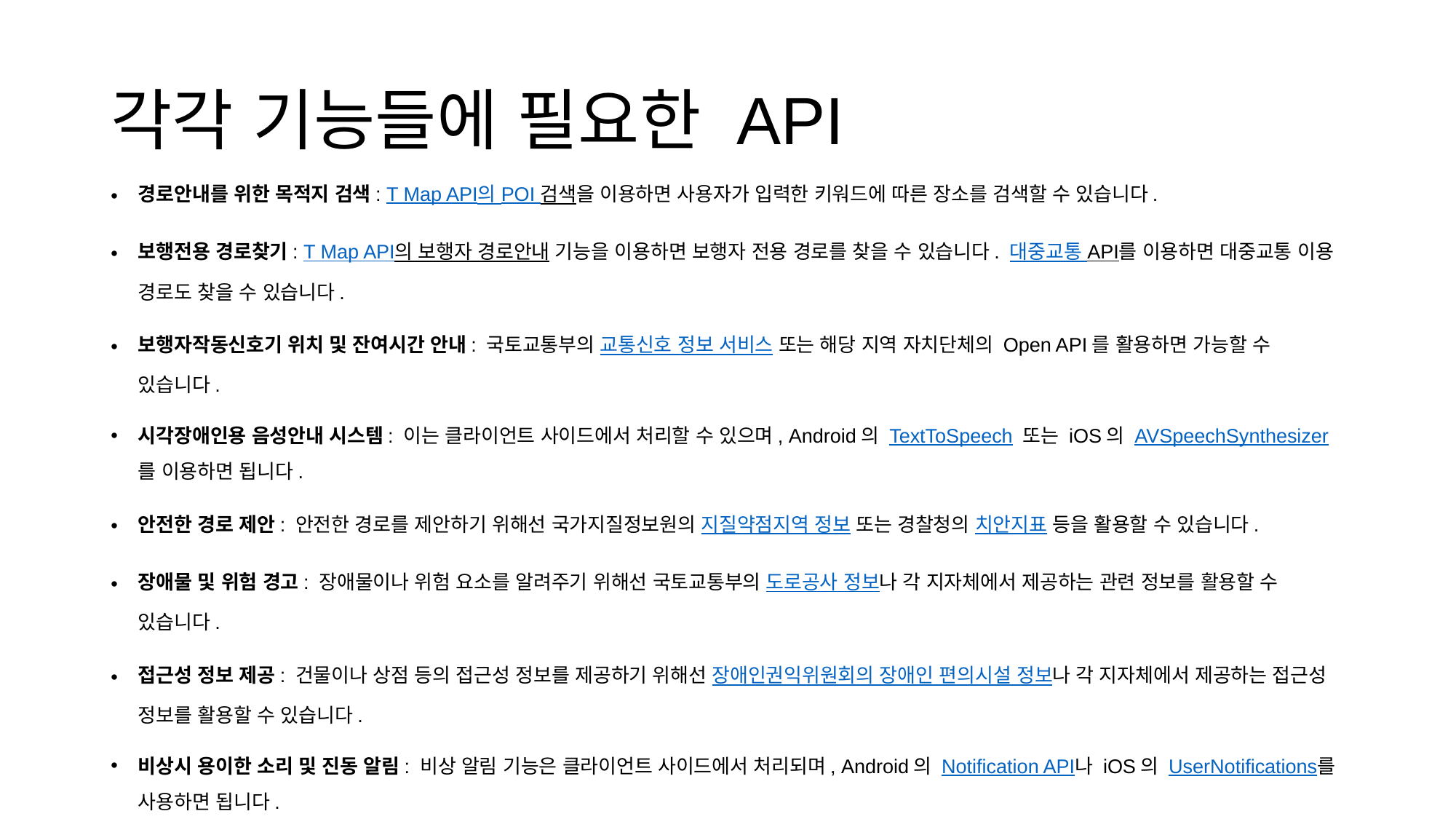

# 각각 기능들에 필요한 API
경로안내를 위한 목적지 검색: T Map API의 POI 검색을 이용하면 사용자가 입력한 키워드에 따른 장소를 검색할 수 있습니다.
보행전용 경로찾기: T Map API의 보행자 경로안내 기능을 이용하면 보행자 전용 경로를 찾을 수 있습니다. 대중교통 API를 이용하면 대중교통 이용 경로도 찾을 수 있습니다.
보행자작동신호기 위치 및 잔여시간 안내: 국토교통부의 교통신호 정보 서비스 또는 해당 지역 자치단체의 Open API를 활용하면 가능할 수 있습니다.
시각장애인용 음성안내 시스템: 이는 클라이언트 사이드에서 처리할 수 있으며, Android의 TextToSpeech 또는 iOS의 AVSpeechSynthesizer를 이용하면 됩니다.
안전한 경로 제안: 안전한 경로를 제안하기 위해선 국가지질정보원의 지질약점지역 정보 또는 경찰청의 치안지표 등을 활용할 수 있습니다.
장애물 및 위험 경고: 장애물이나 위험 요소를 알려주기 위해선 국토교통부의 도로공사 정보나 각 지자체에서 제공하는 관련 정보를 활용할 수 있습니다.
접근성 정보 제공: 건물이나 상점 등의 접근성 정보를 제공하기 위해선 장애인권익위원회의 장애인 편의시설 정보나 각 지자체에서 제공하는 접근성 정보를 활용할 수 있습니다.
비상시 용이한 소리 및 진동 알림: 비상 알림 기능은 클라이언트 사이드에서 처리되며, Android의 Notification API나 iOS의 UserNotifications를 사용하면 됩니다.
커뮤니티 기능: 이 기능은 별도의 서버를 운영하거나, 클라우드 기반 백엔드 서비스(Firebase, AWS Amplify 등)를 이용하여 구현해야 합니다.
날씨 정보 제공: 기상청의 동네예보 조회서비스를 이용하면 사용자의 현재 위치에 대한 날씨 정보를 얻을 수 있습니다.